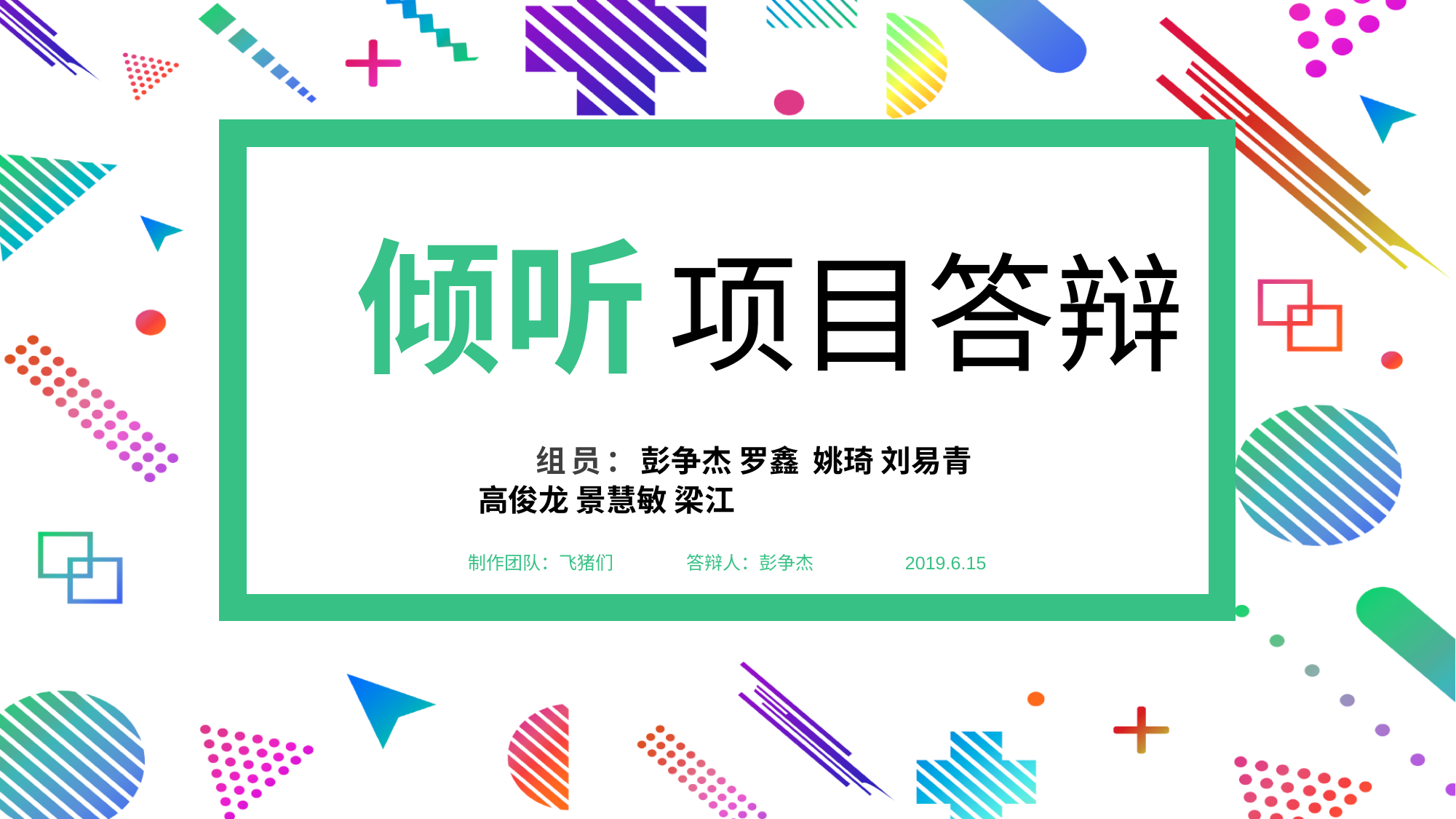

倾听
项目答辩
    组员：彭争杰 罗鑫  姚琦 刘易青
高俊龙 景慧敏 梁江

制作团队：飞猪们	答辩人：彭争杰	2019.6.15